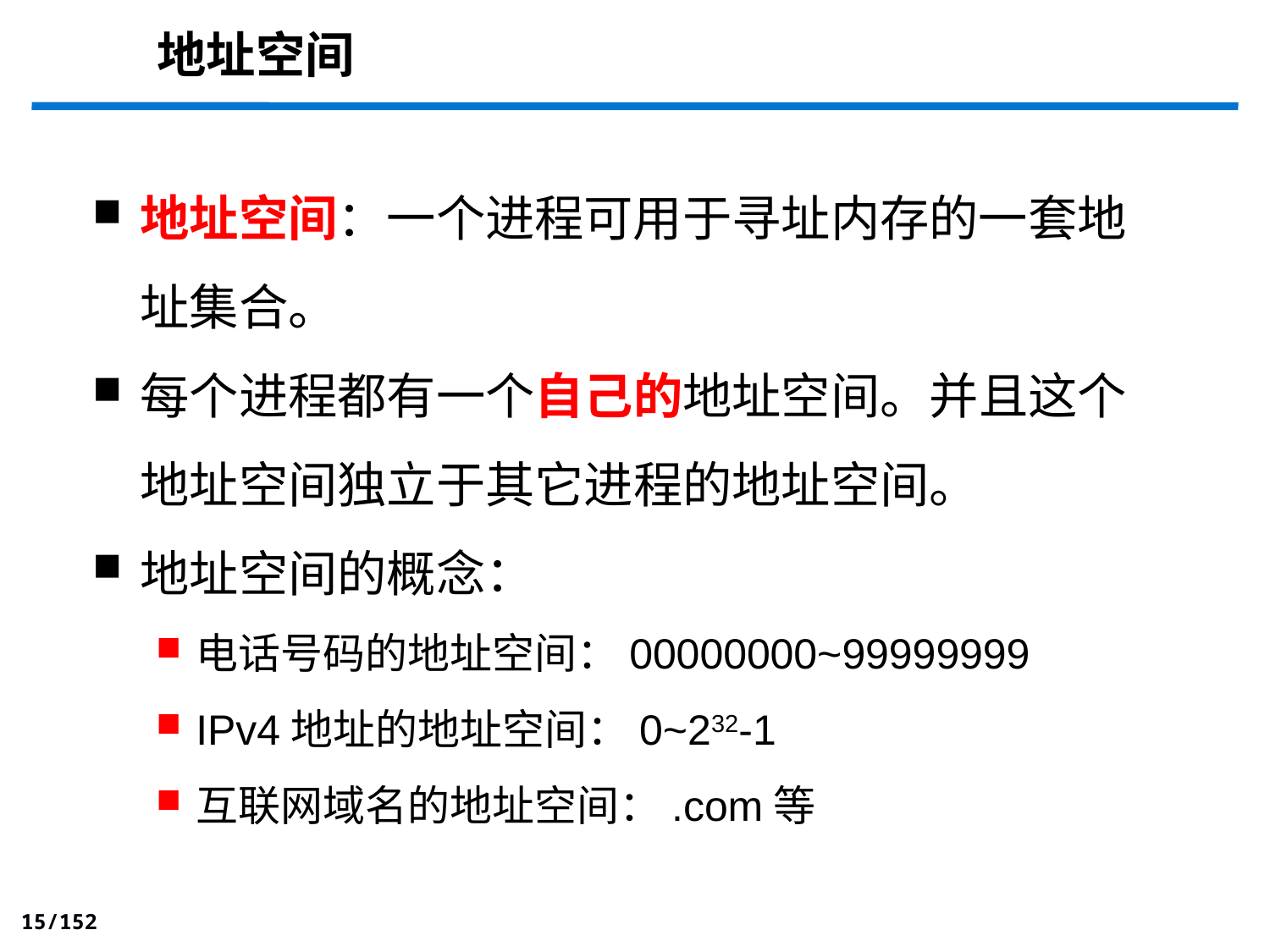

地址空间
地址空间：一个进程可用于寻址内存的一套地址集合。
每个进程都有一个自己的地址空间。并且这个地址空间独立于其它进程的地址空间。
地址空间的概念：
电话号码的地址空间：00000000~99999999
IPv4地址的地址空间：0~232-1
互联网域名的地址空间：.com等